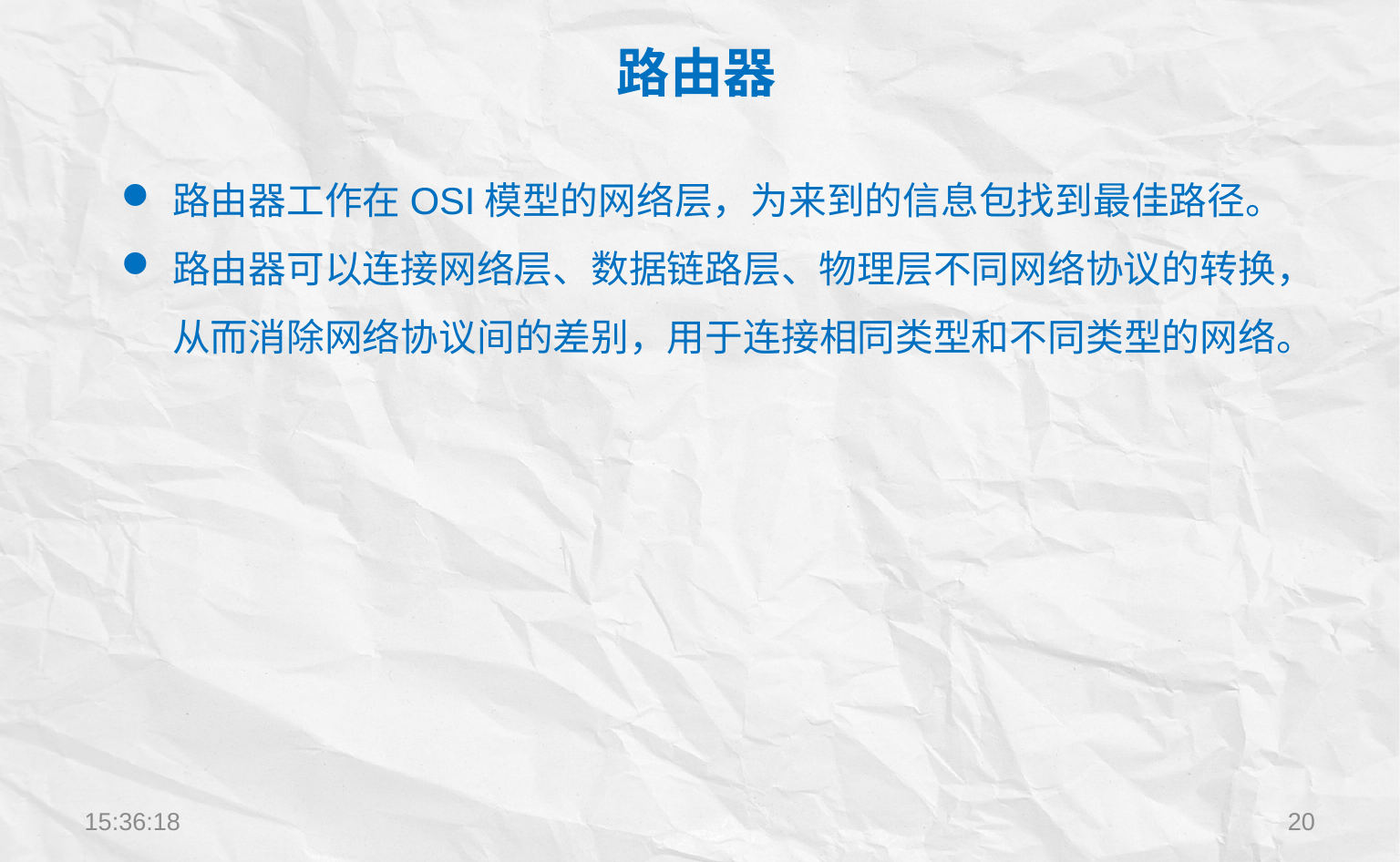

路由器
路由器工作在OSI模型的网络层，为来到的信息包找到最佳路径。
路由器可以连接网络层、数据链路层、物理层不同网络协议的转换，从而消除网络协议间的差别，用于连接相同类型和不同类型的网络。
15:36:18
 20